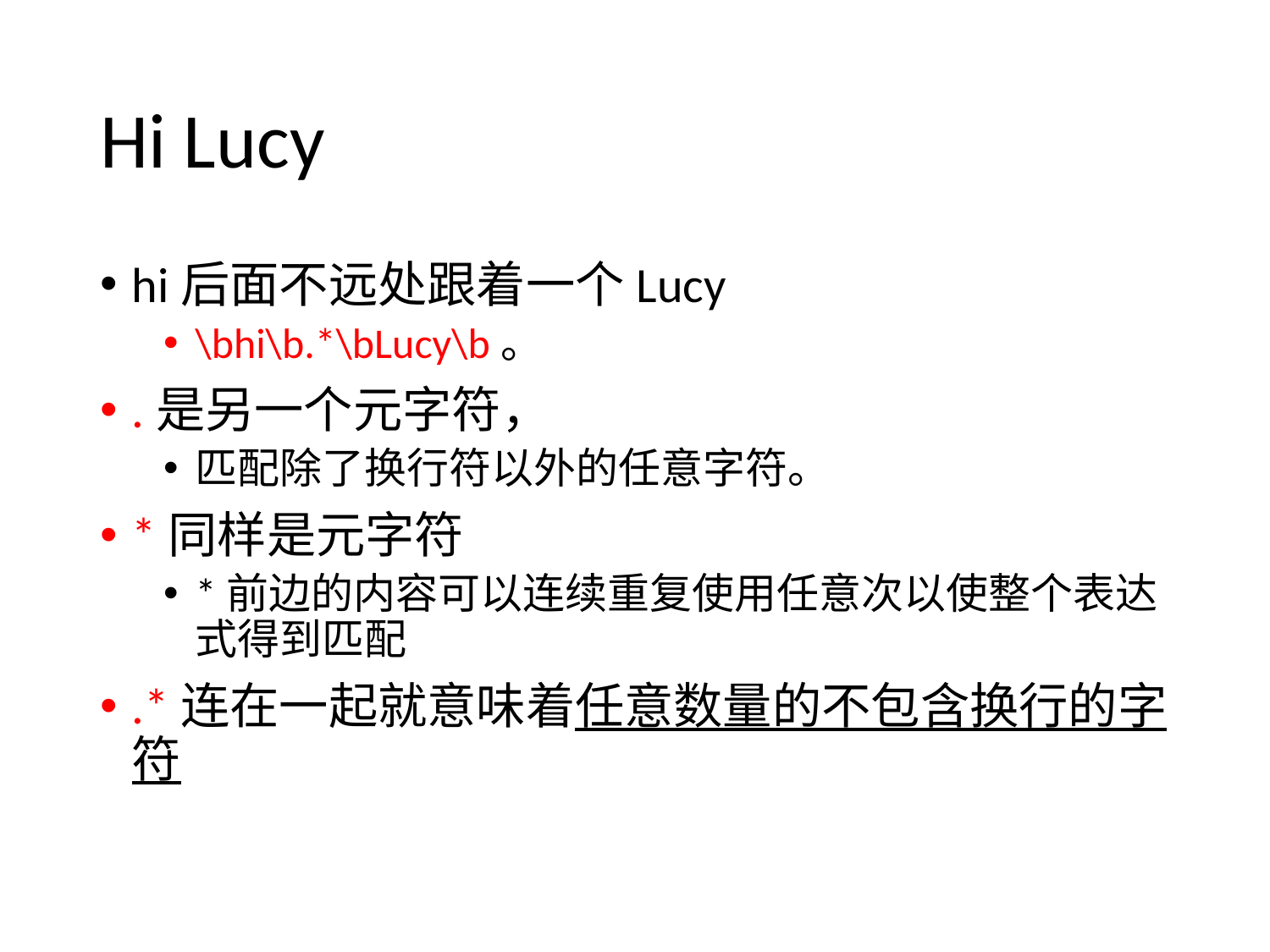

# Hi Lucy
hi后面不远处跟着一个Lucy
\bhi\b.*\bLucy\b。
.是另一个元字符，
匹配除了换行符以外的任意字符。
*同样是元字符
*前边的内容可以连续重复使用任意次以使整个表达式得到匹配
.*连在一起就意味着任意数量的不包含换行的字符